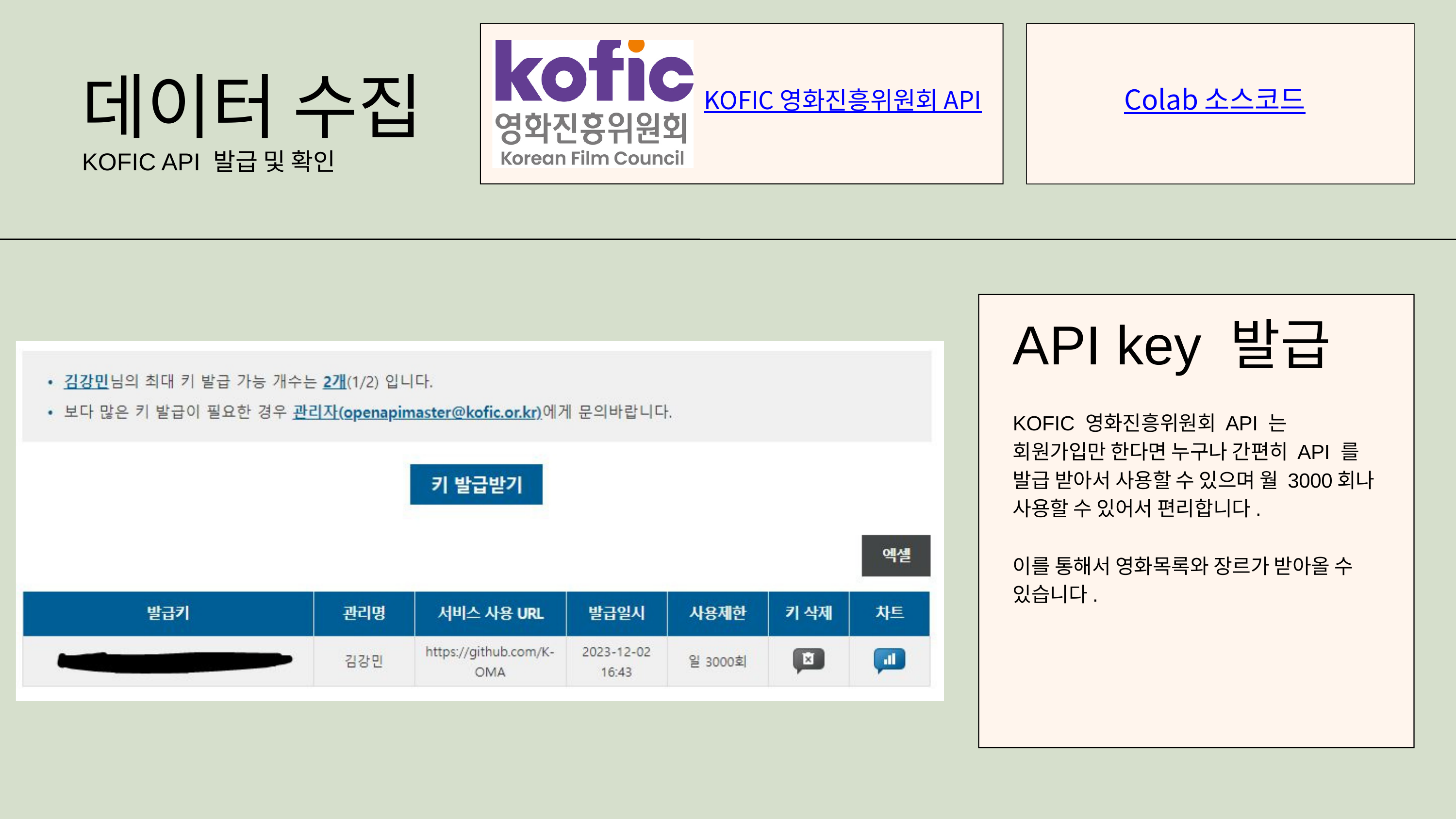

KOFIC 영화진흥위원회 API

Colab 소스코드
데이터 수집
KOFIC API 발급 및 확인

API key 발급

KOFIC 영화진흥위원회 API 는 회원가입만 한다면 누구나 간편히 API 를 발급 받아서 사용할 수 있으며 월 3000회나 사용할 수 있어서 편리합니다.
이를 통해서 영화목록와 장르가 받아올 수 있습니다.